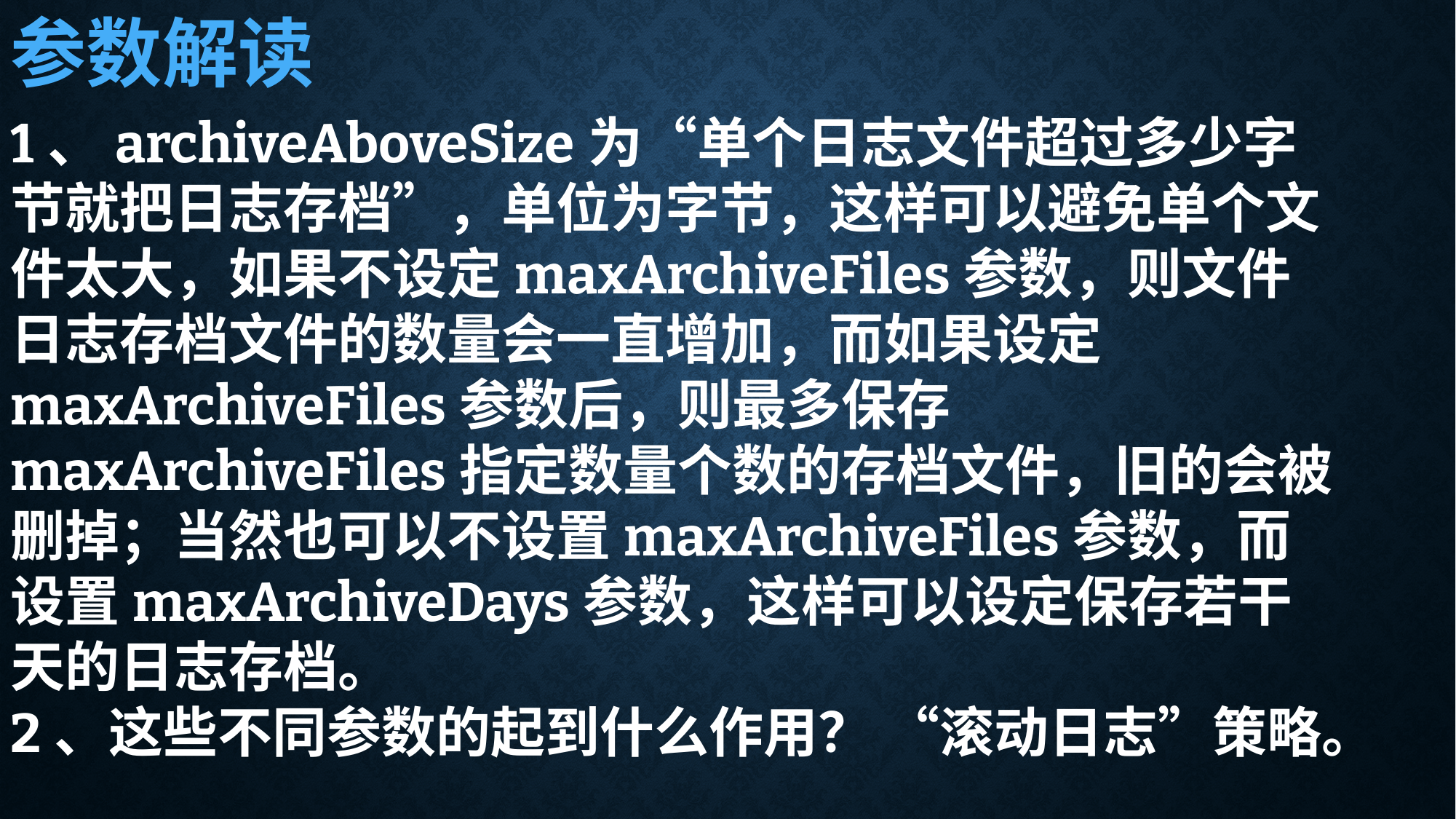

参数解读
1、archiveAboveSize为“单个日志文件超过多少字节就把日志存档”，单位为字节，这样可以避免单个文件太大，如果不设定maxArchiveFiles参数，则文件日志存档文件的数量会一直增加，而如果设定maxArchiveFiles参数后，则最多保存maxArchiveFiles指定数量个数的存档文件，旧的会被删掉；当然也可以不设置maxArchiveFiles参数，而设置maxArchiveDays参数，这样可以设定保存若干天的日志存档。
2、这些不同参数的起到什么作用？ “滚动日志”策略。